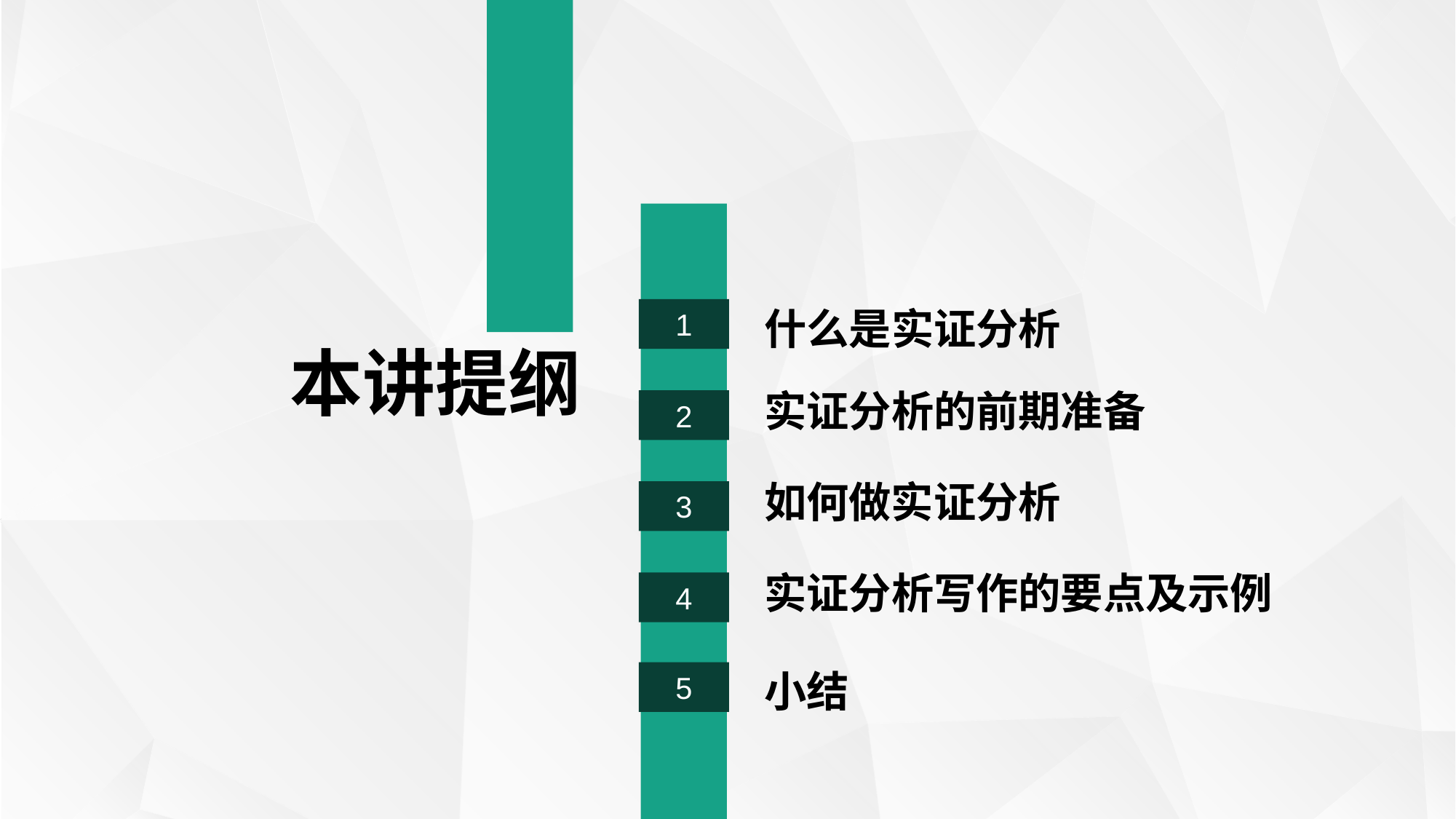

什么是实证分析
1
本讲提纲
实证分析的前期准备
2
如何做实证分析
3
实证分析写作的要点及示例
4
小结
5